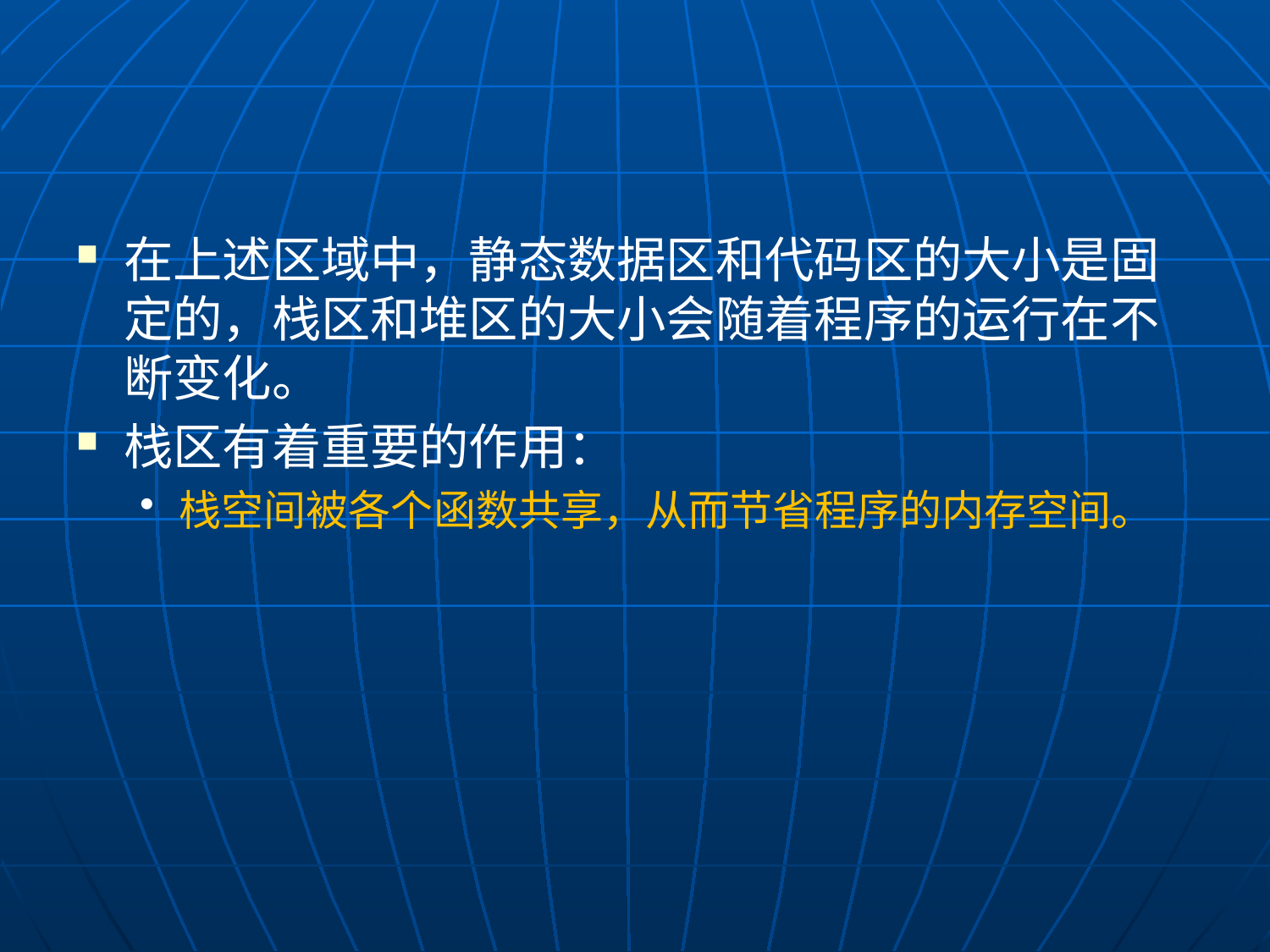

#
在上述区域中，静态数据区和代码区的大小是固定的，栈区和堆区的大小会随着程序的运行在不断变化。
栈区有着重要的作用：
栈空间被各个函数共享，从而节省程序的内存空间。